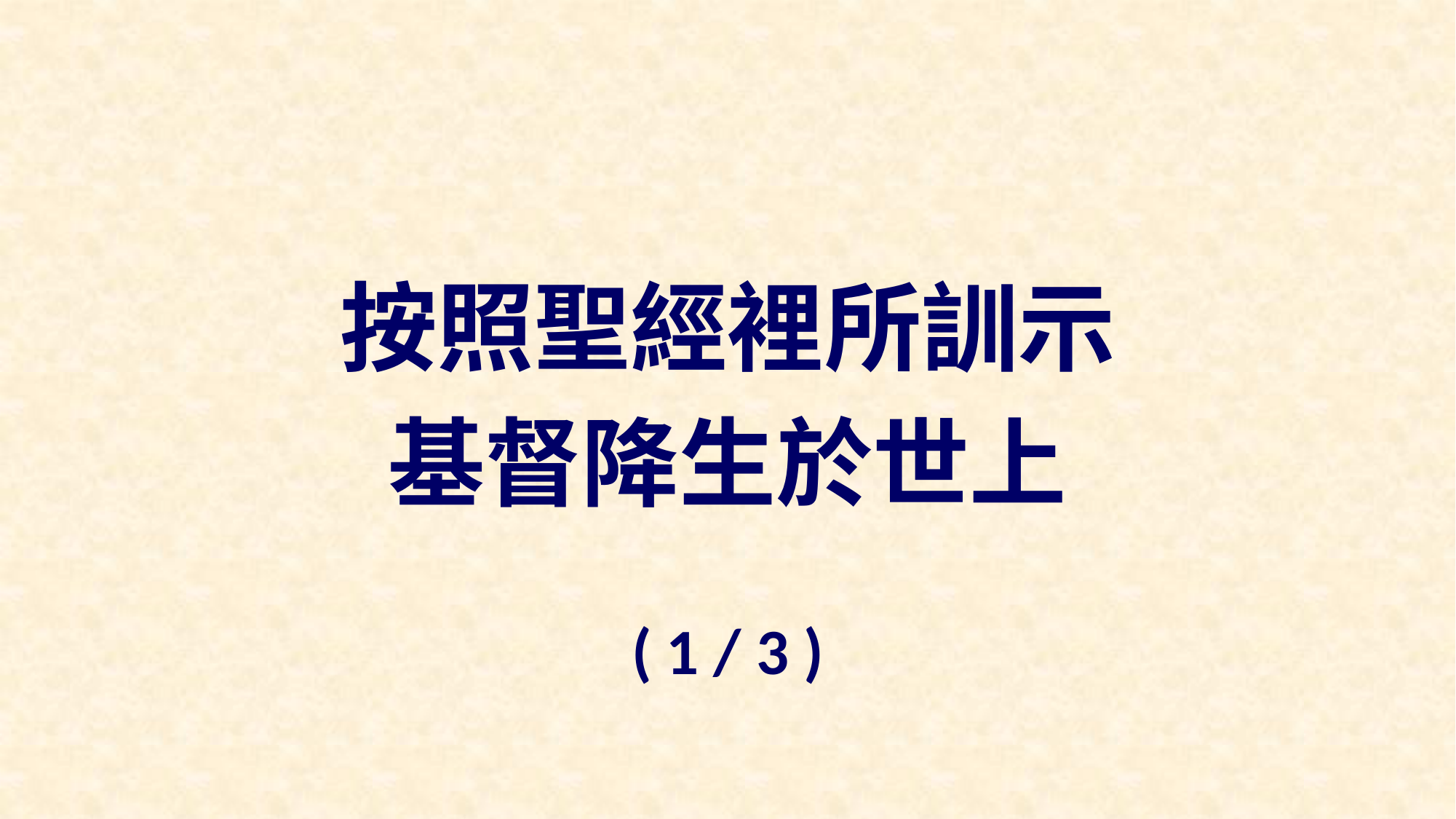

按照聖經裡所訓示
基督降生於世上
( 1 / 3 )